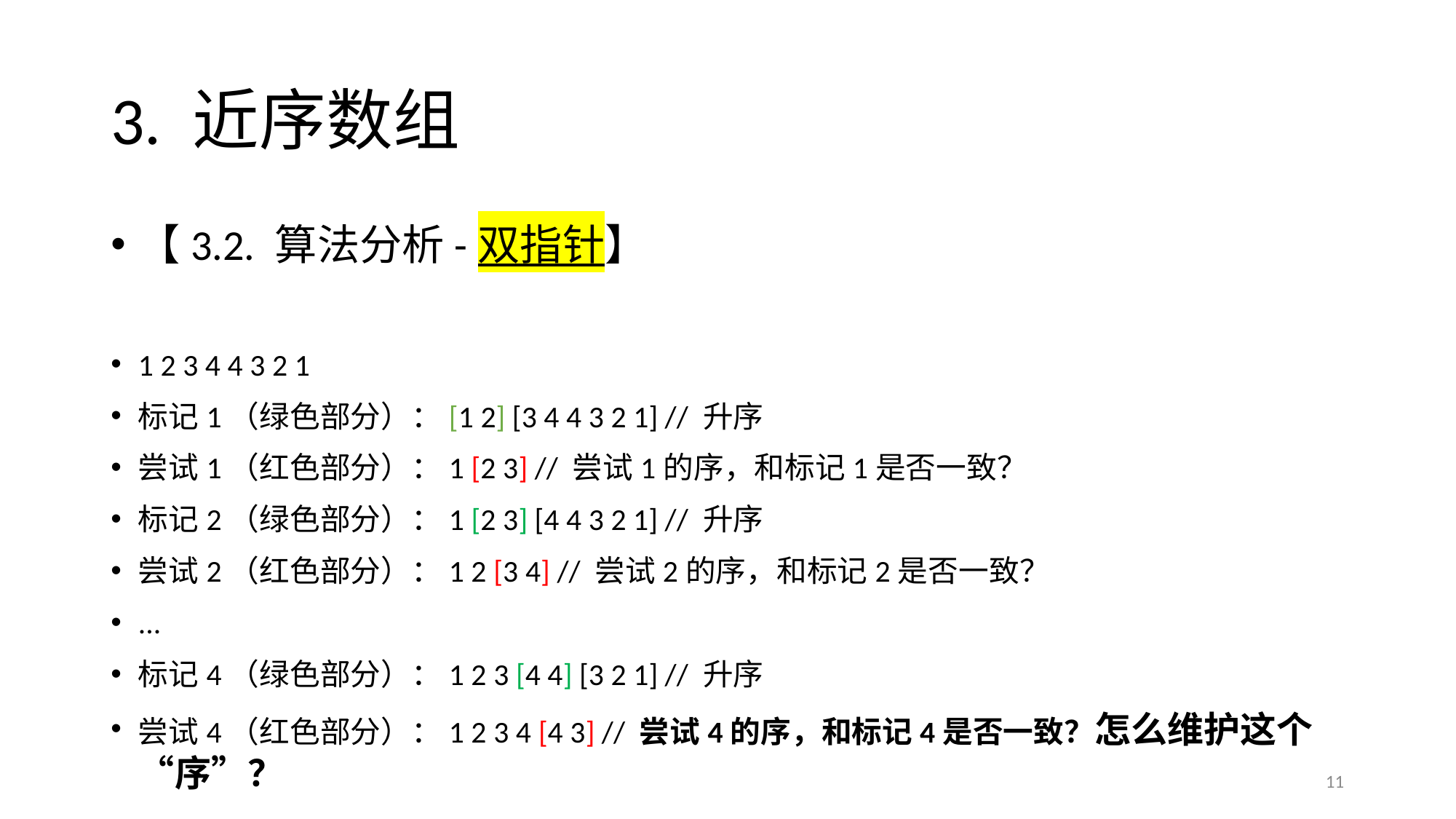

# 3. 近序数组
【3.2. 算法分析-双指针】

1 2 3 4 4 3 2 1
标记1（绿色部分）：[1 2] [3 4 4 3 2 1] // 升序
尝试1（红色部分）：1 [2 3] // 尝试1的序，和标记1是否一致？
标记2（绿色部分）：1 [2 3] [4 4 3 2 1] // 升序
尝试2（红色部分）：1 2 [3 4] // 尝试2的序，和标记2是否一致？
...
标记4（绿色部分）：1 2 3 [4 4] [3 2 1] // 升序
尝试4（红色部分）：1 2 3 4 [4 3] // 尝试4的序，和标记4是否一致？怎么维护这个“序”？
11